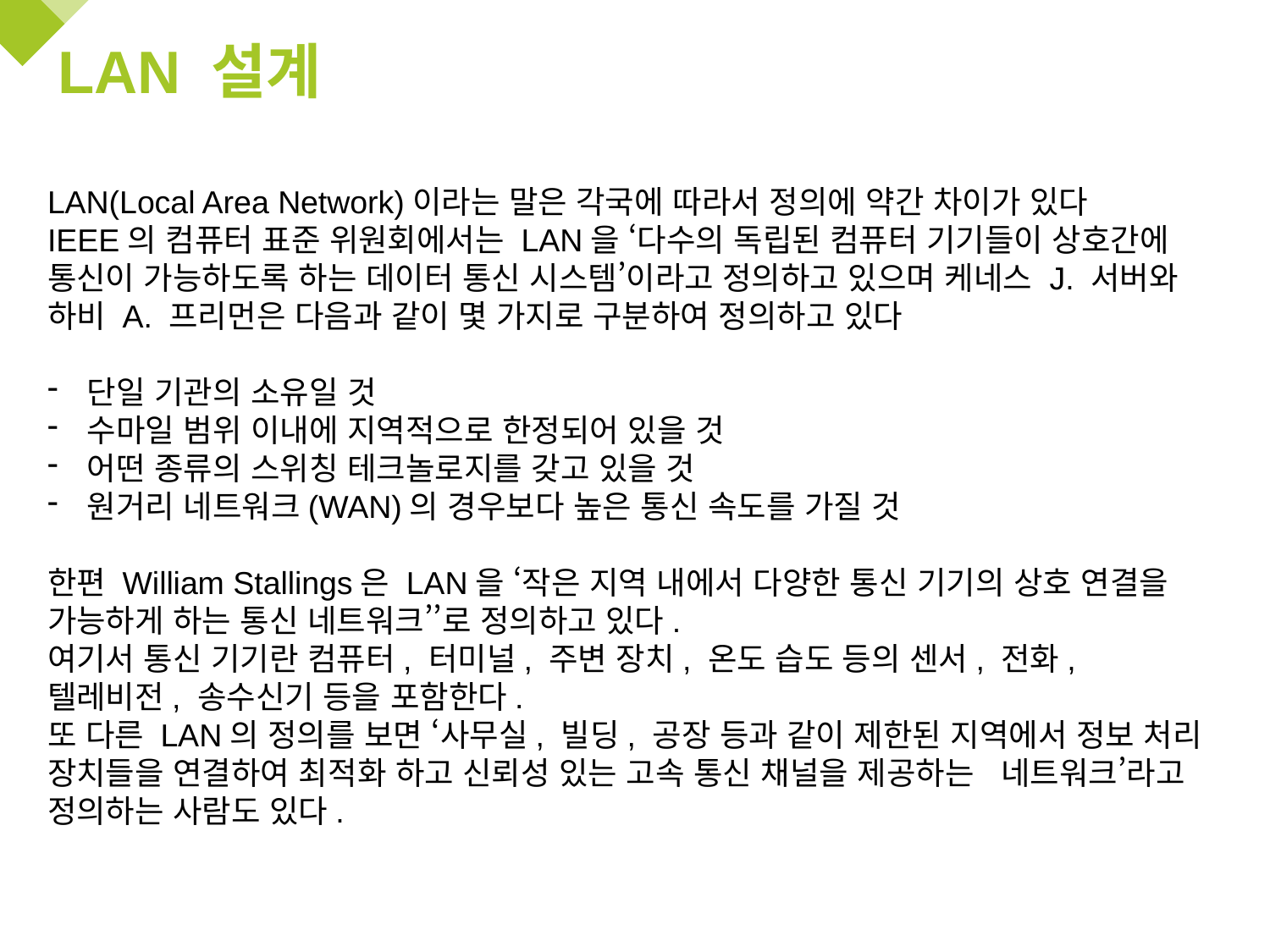

# LAN 설계
LAN(Local Area Network)이라는 말은 각국에 따라서 정의에 약간 차이가 있다
IEEE의 컴퓨터 표준 위원회에서는 LAN을 ‘다수의 독립된 컴퓨터 기기들이 상호간에 통신이 가능하도록 하는 데이터 통신 시스템’이라고 정의하고 있으며 케네스 J. 서버와 하비 A. 프리먼은 다음과 같이 몇 가지로 구분하여 정의하고 있다

단일 기관의 소유일 것
수마일 범위 이내에 지역적으로 한정되어 있을 것
어떤 종류의 스위칭 테크놀로지를 갖고 있을 것
원거리 네트워크(WAN)의 경우보다 높은 통신 속도를 가질 것

한편 William Stallings은 LAN을 ‘작은 지역 내에서 다양한 통신 기기의 상호 연결을 가능하게 하는 통신 네트워크’’로 정의하고 있다.
여기서 통신 기기란 컴퓨터, 터미널, 주변 장치, 온도 습도 등의 센서, 전화, 텔레비전, 송수신기 등을 포함한다.
또 다른 LAN의 정의를 보면 ‘사무실, 빌딩, 공장 등과 같이 제한된 지역에서 정보 처리 장치들을 연결하여 최적화 하고 신뢰성 있는 고속 통신 채널을 제공하는   네트워크’라고 정의하는 사람도 있다.